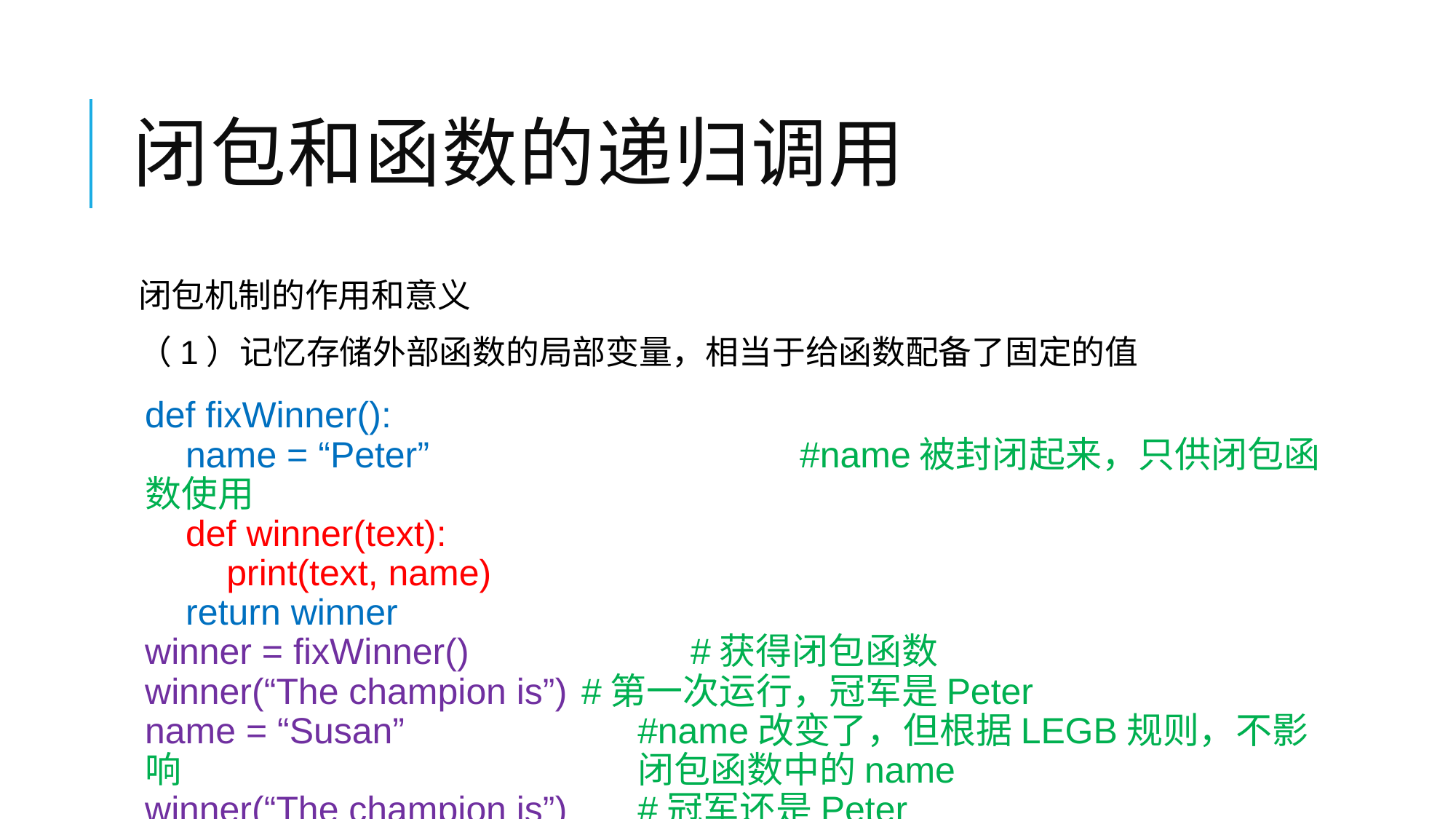

# 闭包和函数的递归调用
闭包机制的作用和意义
（1）记忆存储外部函数的局部变量，相当于给函数配备了固定的值
def fixWinner():
    name = “Peter”				#name被封闭起来，只供闭包函数使用
    def winner(text):
        print(text, name)
    return winner
winner = fixWinner()			#获得闭包函数
winner(“The champion is”)	#第一次运行，冠军是Peter
name = “Susan”	#name改变了，但根据LEGB规则，不影响	闭包函数中的name
winner(“The champion is”)	#冠军还是Peter